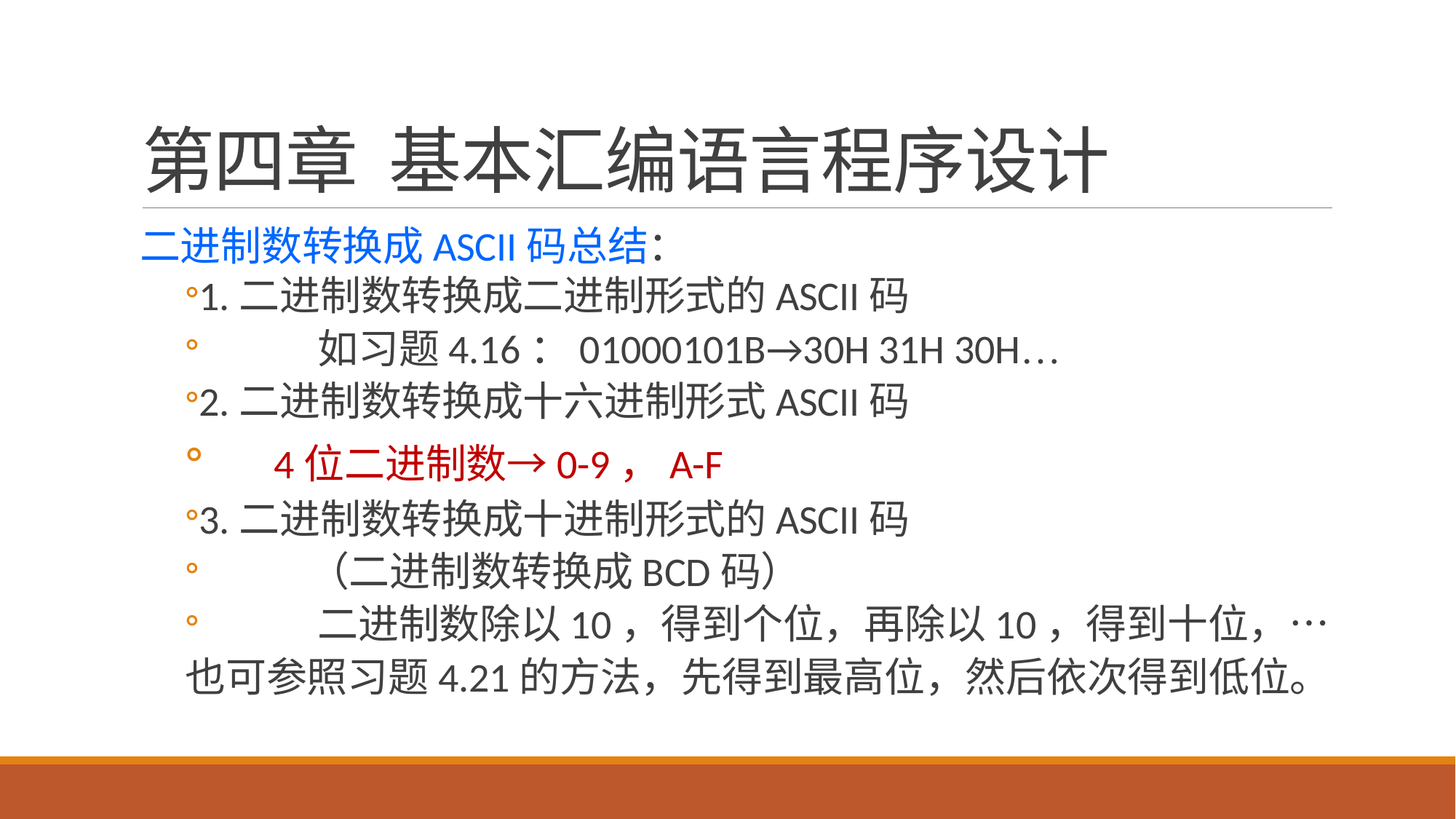

# 第四章  基本汇编语言程序设计
二进制数转换成ASCII码总结：
1.二进制数转换成二进制形式的ASCII码
	  如习题4.16：01000101B→30H 31H 30H…
2.二进制数转换成十六进制形式ASCII码
      4位二进制数→0-9，A-F
3.二进制数转换成十进制形式的ASCII码
	 （二进制数转换成BCD码）
	  二进制数除以10，得到个位，再除以10，得到十位，…
也可参照习题4.21的方法，先得到最高位，然后依次得到低位。